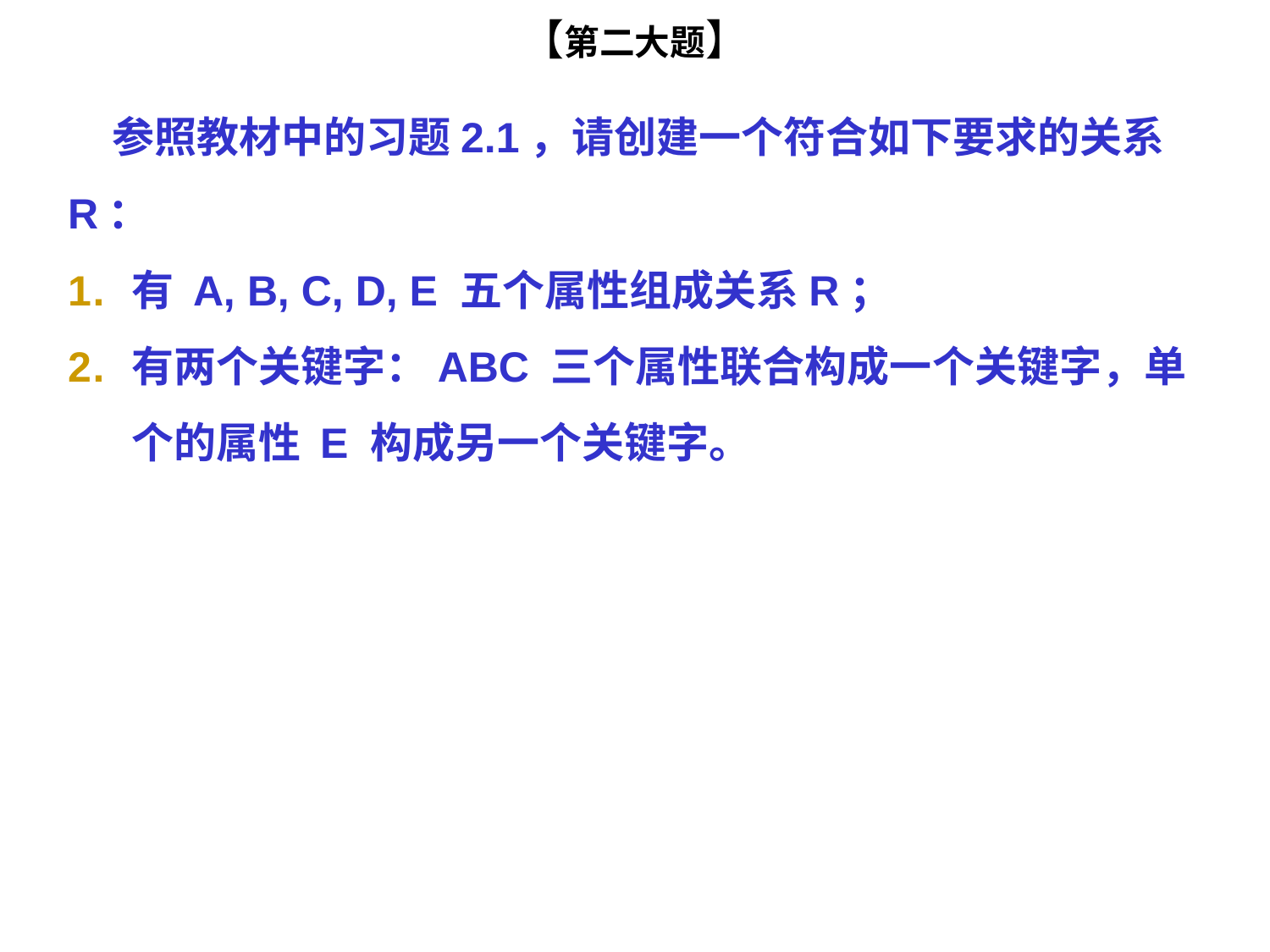

【第二大题】
参照教材中的习题2.1，请创建一个符合如下要求的关系R：
有 A, B, C, D, E 五个属性组成关系R；
有两个关键字：ABC 三个属性联合构成一个关键字，单个的属性 E 构成另一个关键字。